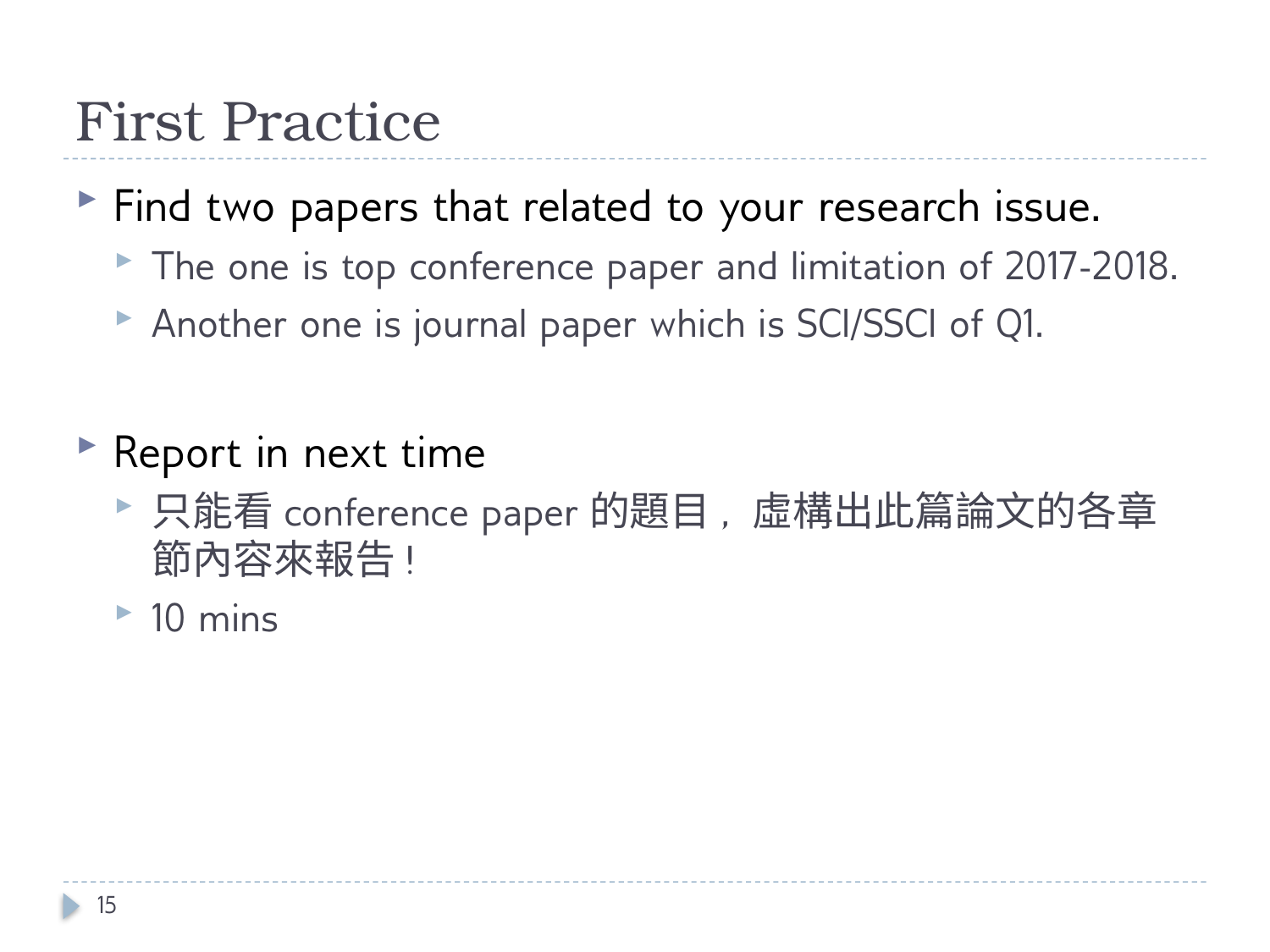

# First Practice
Find two papers that related to your research issue.
The one is top conference paper and limitation of 2017-2018.
Another one is journal paper which is SCI/SSCI of Q1.

Report in next time
只能看conference paper的題目, 虛構出此篇論文的各章節內容來報告!
10 mins

15